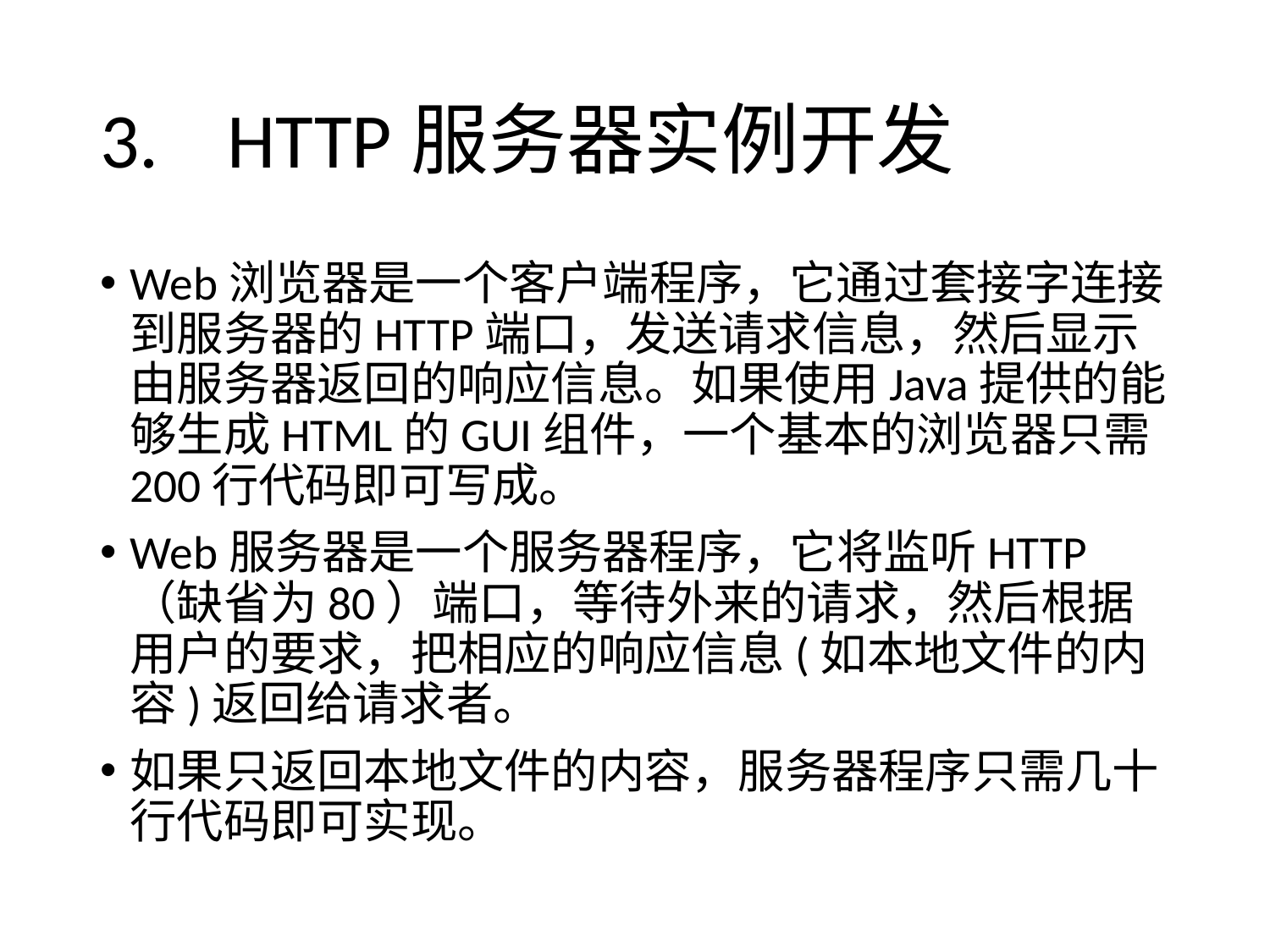

# 3.	HTTP服务器实例开发
Web浏览器是一个客户端程序，它通过套接字连接到服务器的HTTP端口，发送请求信息，然后显示由服务器返回的响应信息。如果使用Java提供的能够生成HTML的GUI组件，一个基本的浏览器只需200行代码即可写成。
Web服务器是一个服务器程序，它将监听HTTP（缺省为80）端口，等待外来的请求，然后根据用户的要求，把相应的响应信息(如本地文件的内容)返回给请求者。
如果只返回本地文件的内容，服务器程序只需几十行代码即可实现。